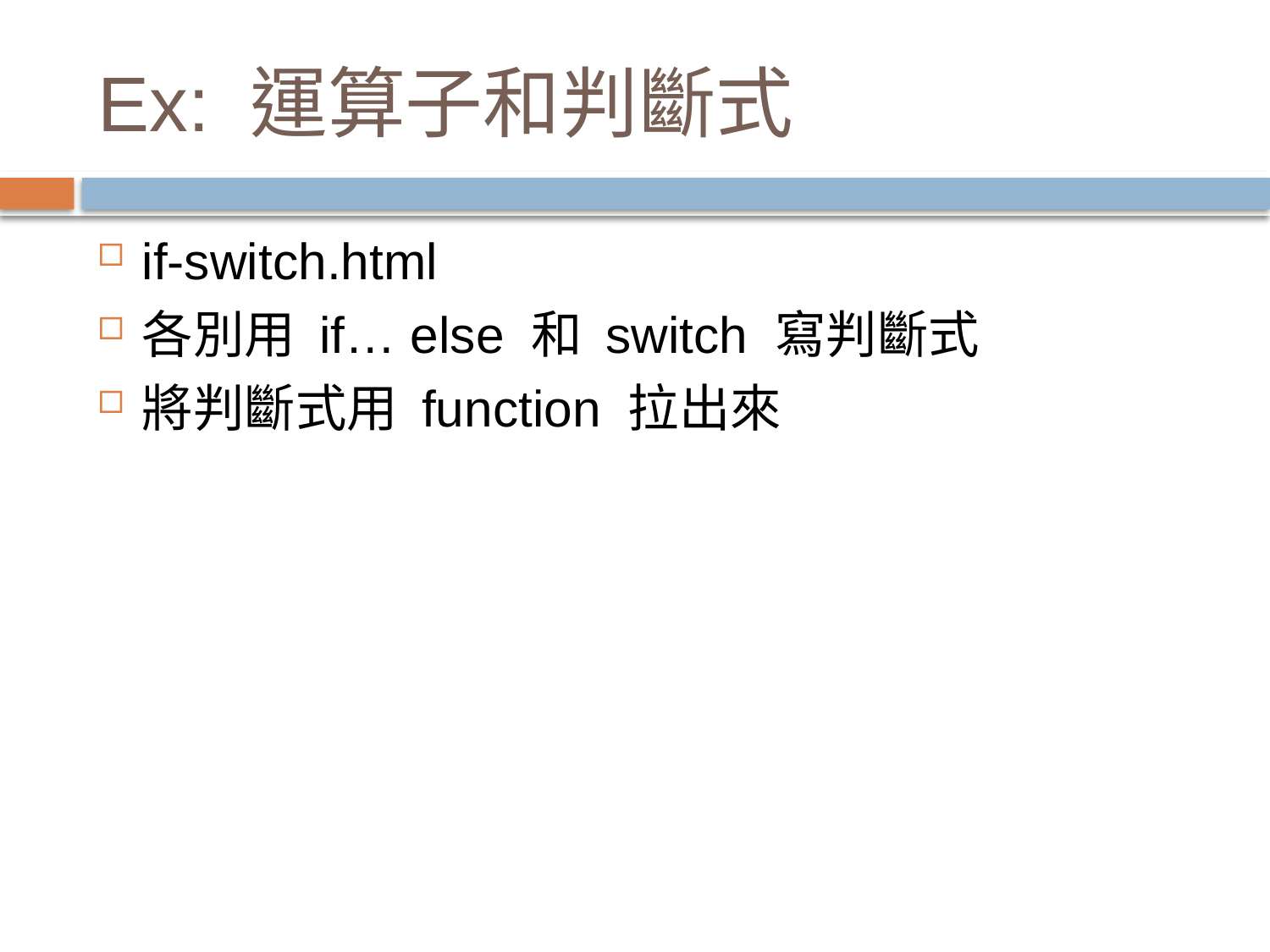

# Ex: 運算子和判斷式
if-switch.html
各別用 if… else 和 switch 寫判斷式
將判斷式用 function 拉出來